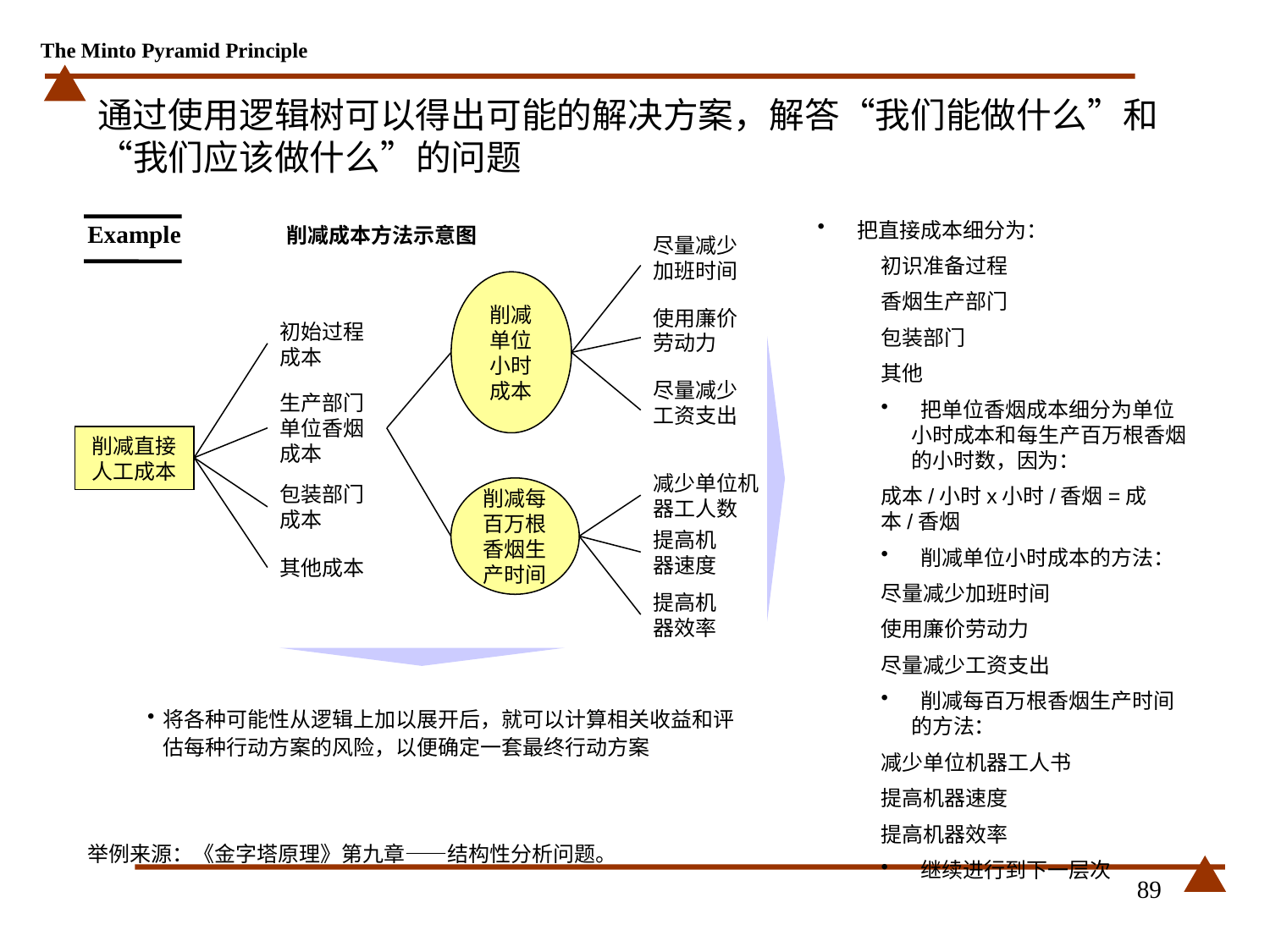

# 通过使用逻辑树可以得出可能的解决方案，解答“我们能做什么”和“我们应该做什么”的问题
 把直接成本细分为：
初识准备过程
香烟生产部门
包装部门
其他
 把单位香烟成本细分为单位小时成本和每生产百万根香烟的小时数，因为：
成本/小时x小时/香烟=成本/香烟
 削减单位小时成本的方法：
尽量减少加班时间
使用廉价劳动力
尽量减少工资支出
 削减每百万根香烟生产时间的方法：
减少单位机器工人书
提高机器速度
提高机器效率
 继续进行到下一层次
Example

削减成本方法示意图
尽量减少加班时间
削减单位小时成本
初始过程成本
生产部门单位香烟成本
削减直接人工成本
包装部门成本
削减每百万根香烟生产时间
提高机器速度
其他成本
提高机器效率
减少单位机器工人数
使用廉价劳动力
尽量减少工资支出

将各种可能性从逻辑上加以展开后，就可以计算相关收益和评估每种行动方案的风险，以便确定一套最终行动方案
举例来源：《金字塔原理》第九章——结构性分析问题。
89